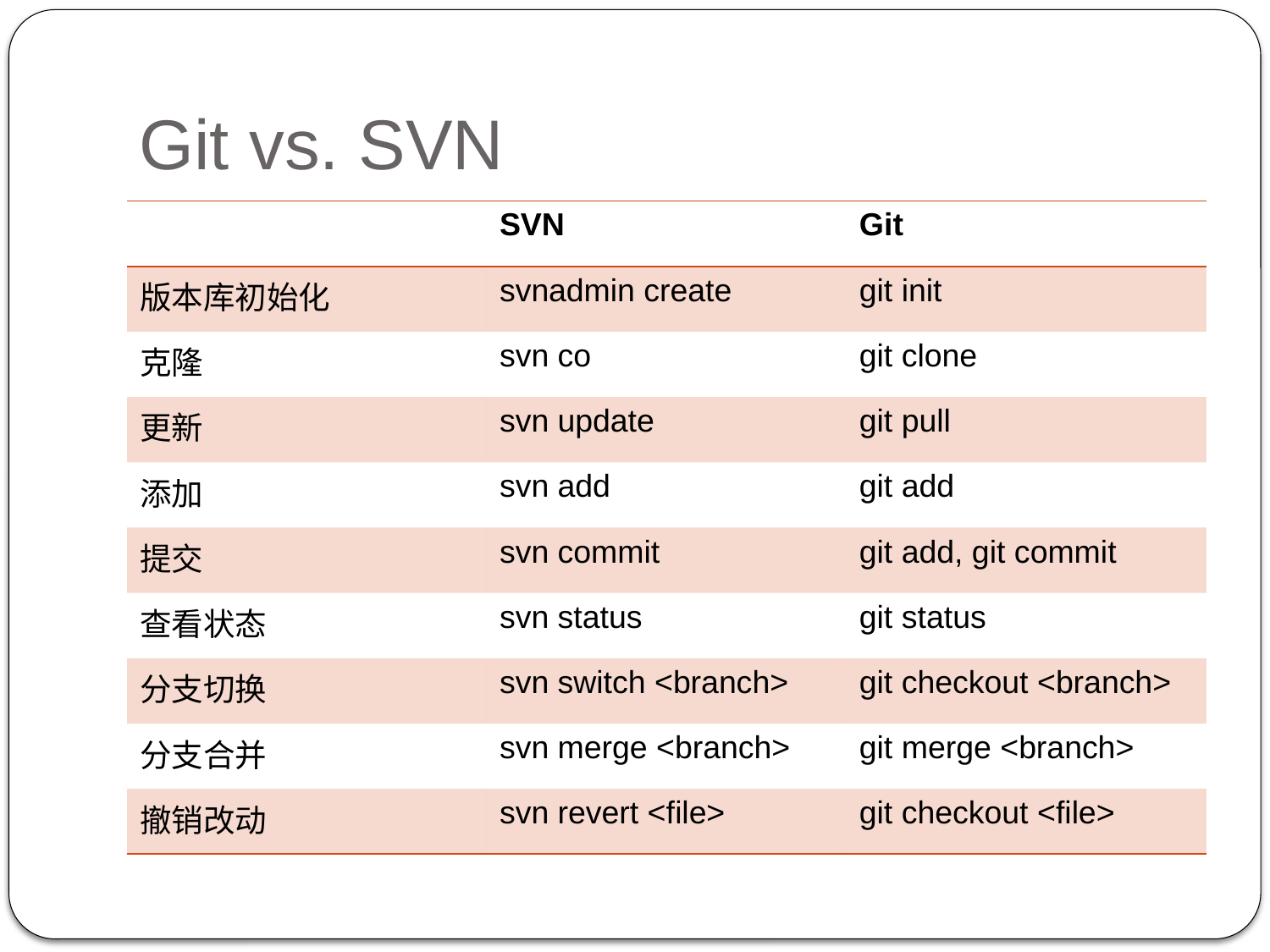

# Git vs. SVN
|  | SVN | Git |
| --- | --- | --- |
| 版本库初始化 | svnadmin create | git init |
| 克隆 | svn co | git clone |
| 更新 | svn update | git pull |
| 添加 | svn add | git add |
| 提交 | svn commit | git add, git commit |
| 查看状态 | svn status | git status |
| 分支切换 | svn switch <branch> | git checkout <branch> |
| 分支合并 | svn merge <branch> | git merge <branch> |
| 撤销改动 | svn revert <file> | git checkout <file> |